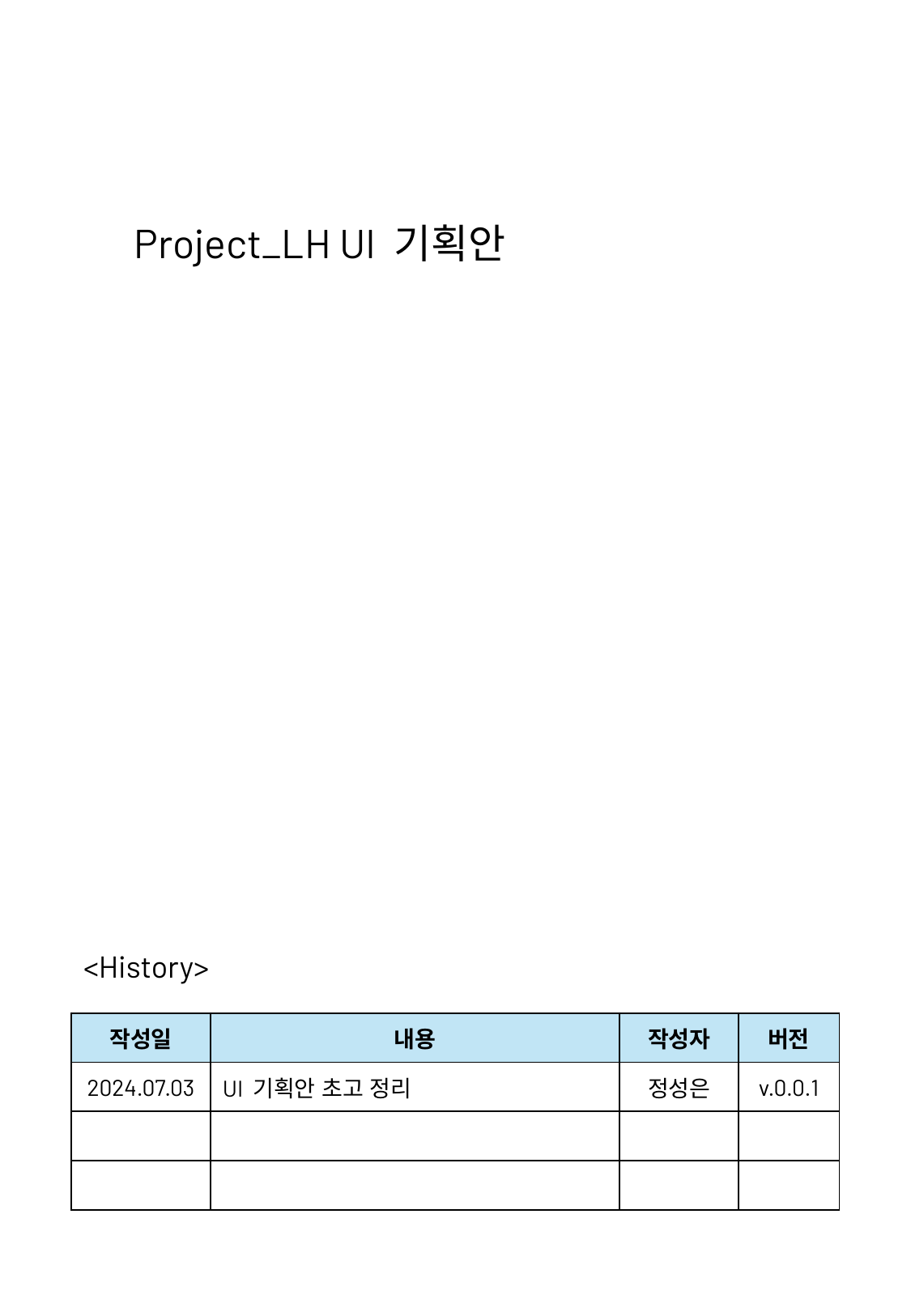

Project_LH UI 기획안
<History>
| 작성일 | 내용 | 작성자 | 버전 |
| --- | --- | --- | --- |
| 2024.07.03 | UI 기획안 초고 정리 | 정성은 | v.0.0.1 |
|  |  |  |  |
|  |  |  |  |